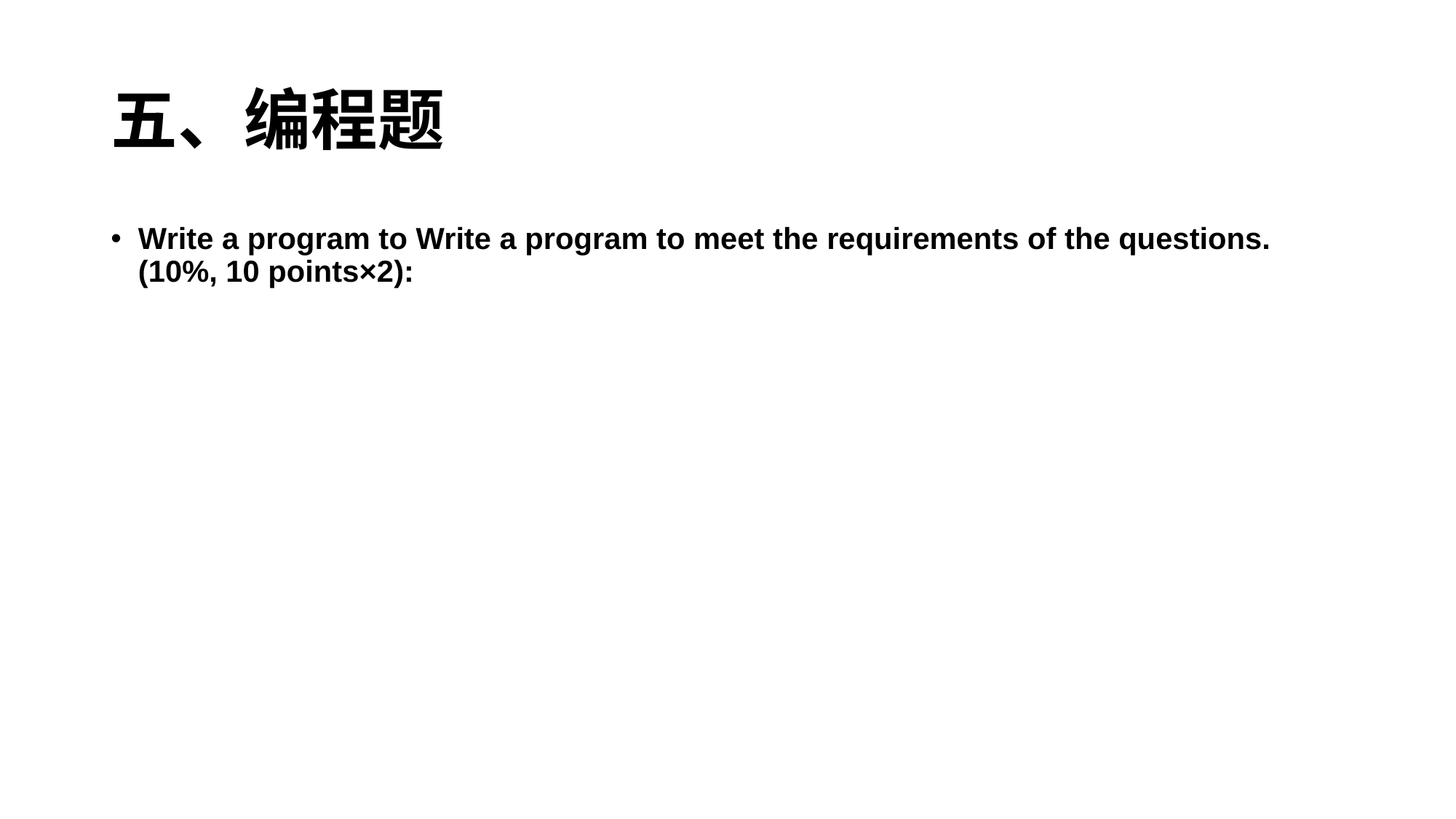

# 五、编程题
Write a program to Write a program to meet the requirements of the questions. (10%, 10 points×2):